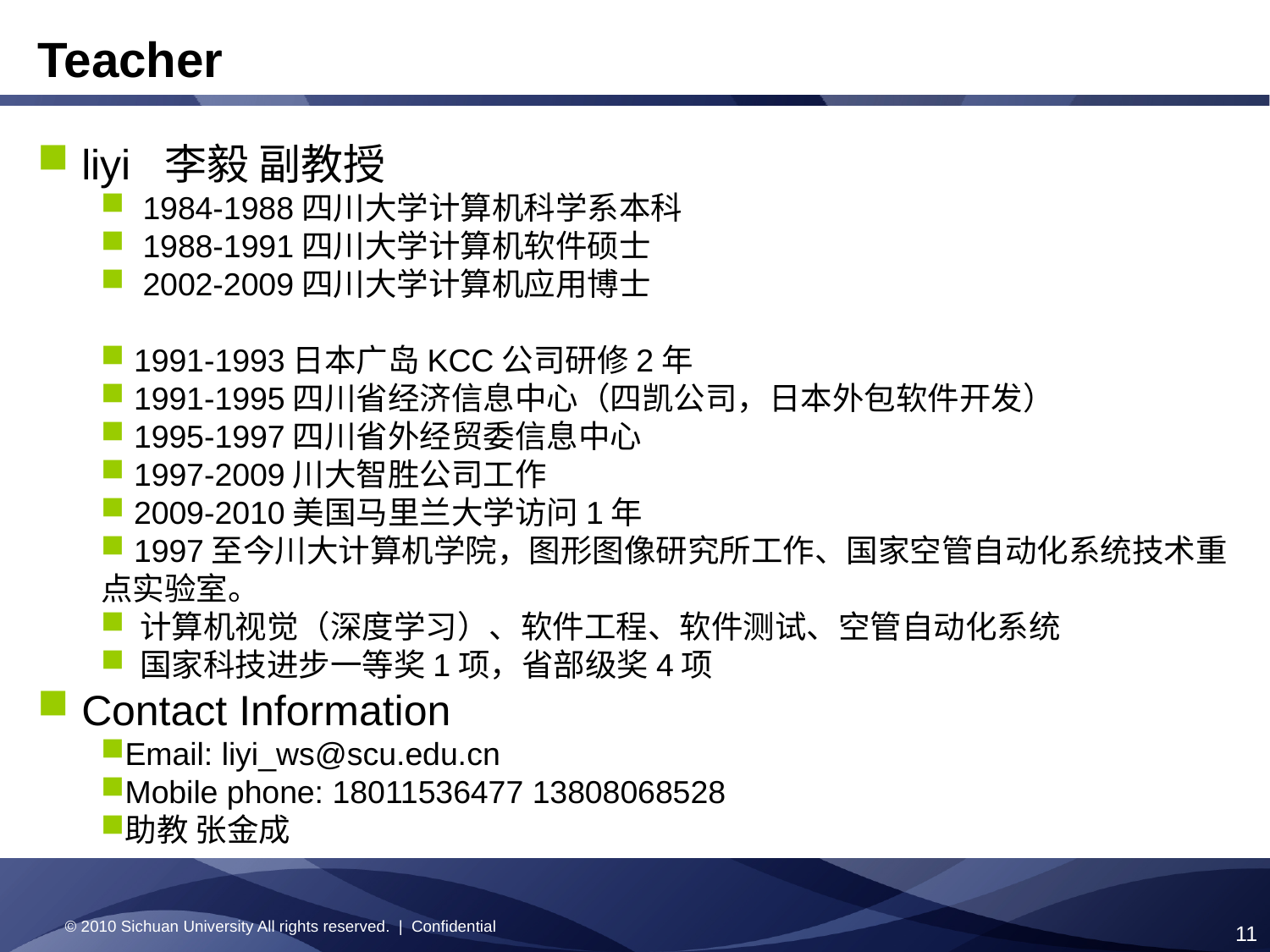

Teacher
 liyi  李毅 副教授
  1984-1988四川大学计算机科学系本科
  1988-1991四川大学计算机软件硕士
  2002-2009四川大学计算机应用博士

 1991-1993日本广岛KCC公司研修2年
 1991-1995四川省经济信息中心（四凯公司，日本外包软件开发）
 1995-1997四川省外经贸委信息中心
 1997-2009川大智胜公司工作
 2009-2010美国马里兰大学访问1年
 1997至今川大计算机学院，图形图像研究所工作、国家空管自动化系统技术重点实验室。
 计算机视觉（深度学习）、软件工程、软件测试、空管自动化系统
 国家科技进步一等奖1项，省部级奖4项
 Contact Information
Email: liyi_ws@scu.edu.cn
Mobile phone: 18011536477 13808068528
助教 张金成
© 2010 Sichuan University All rights reserved.  |  Confidential
11